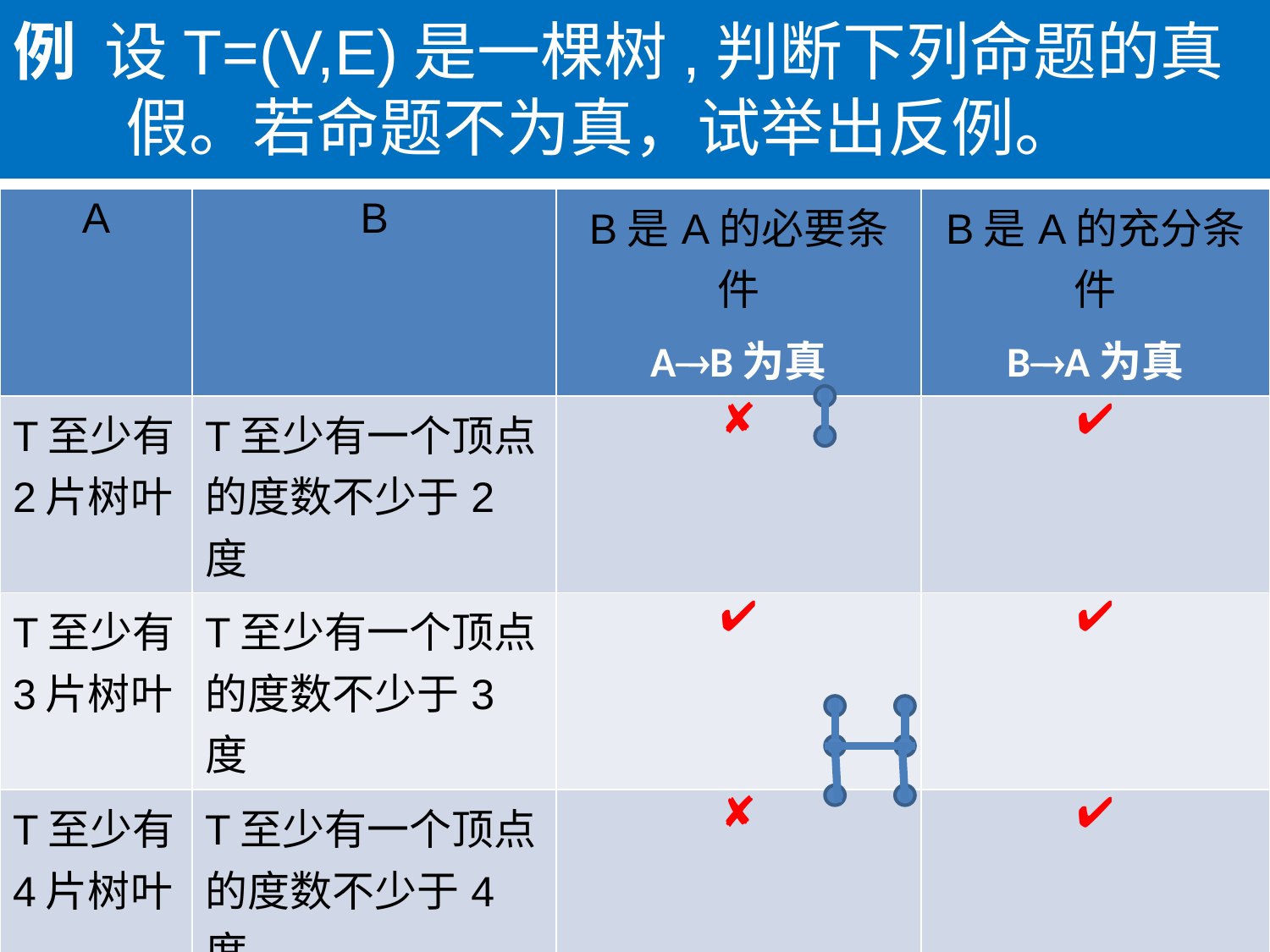

# 例  设T=(V,E)是一棵树,判断下列命题的真假。若命题不为真，试举出反例。
| A | B | B是A的必要条件 A→B为真 | B是A的充分条件 B→A为真 |
| --- | --- | --- | --- |
| T至少有2片树叶 | T至少有一个顶点的度数不少于2度 | ✘ | ✔ |
| T至少有3片树叶 | T至少有一个顶点的度数不少于3度 | ✔ | ✔ |
| T至少有4片树叶 | T至少有一个顶点的度数不少于4度 | ✘ | ✔ |